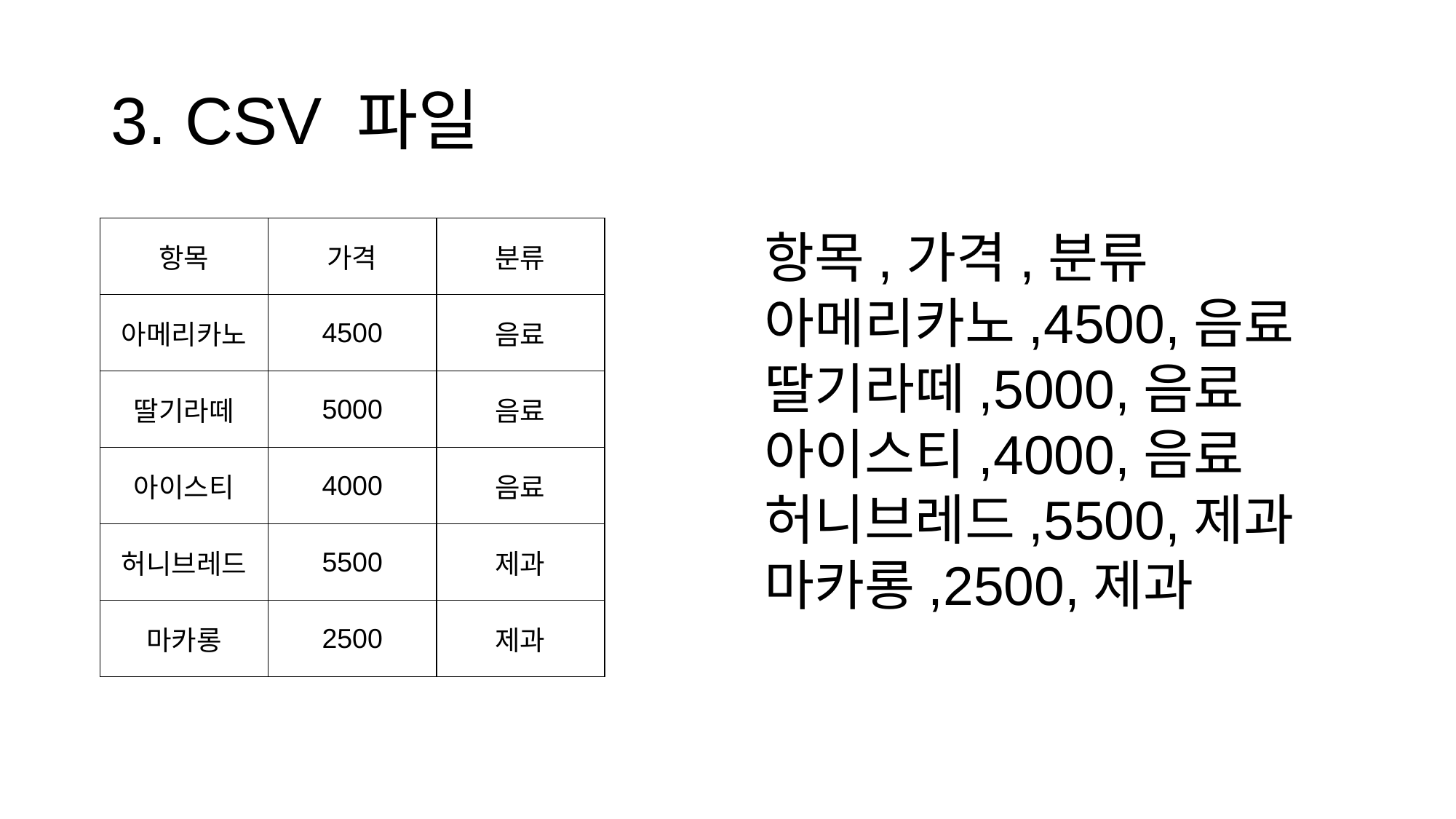

# 3. CSV 파일
| 항목 | 가격 | 분류 |
| --- | --- | --- |
| 아메리카노 | 4500 | 음료 |
| 딸기라떼 | 5000 | 음료 |
| 아이스티 | 4000 | 음료 |
| 허니브레드 | 5500 | 제과 |
| 마카롱 | 2500 | 제과 |
항목,가격,분류
아메리카노,4500,음료
딸기라떼,5000,음료
아이스티,4000,음료
허니브레드,5500,제과
마카롱,2500,제과